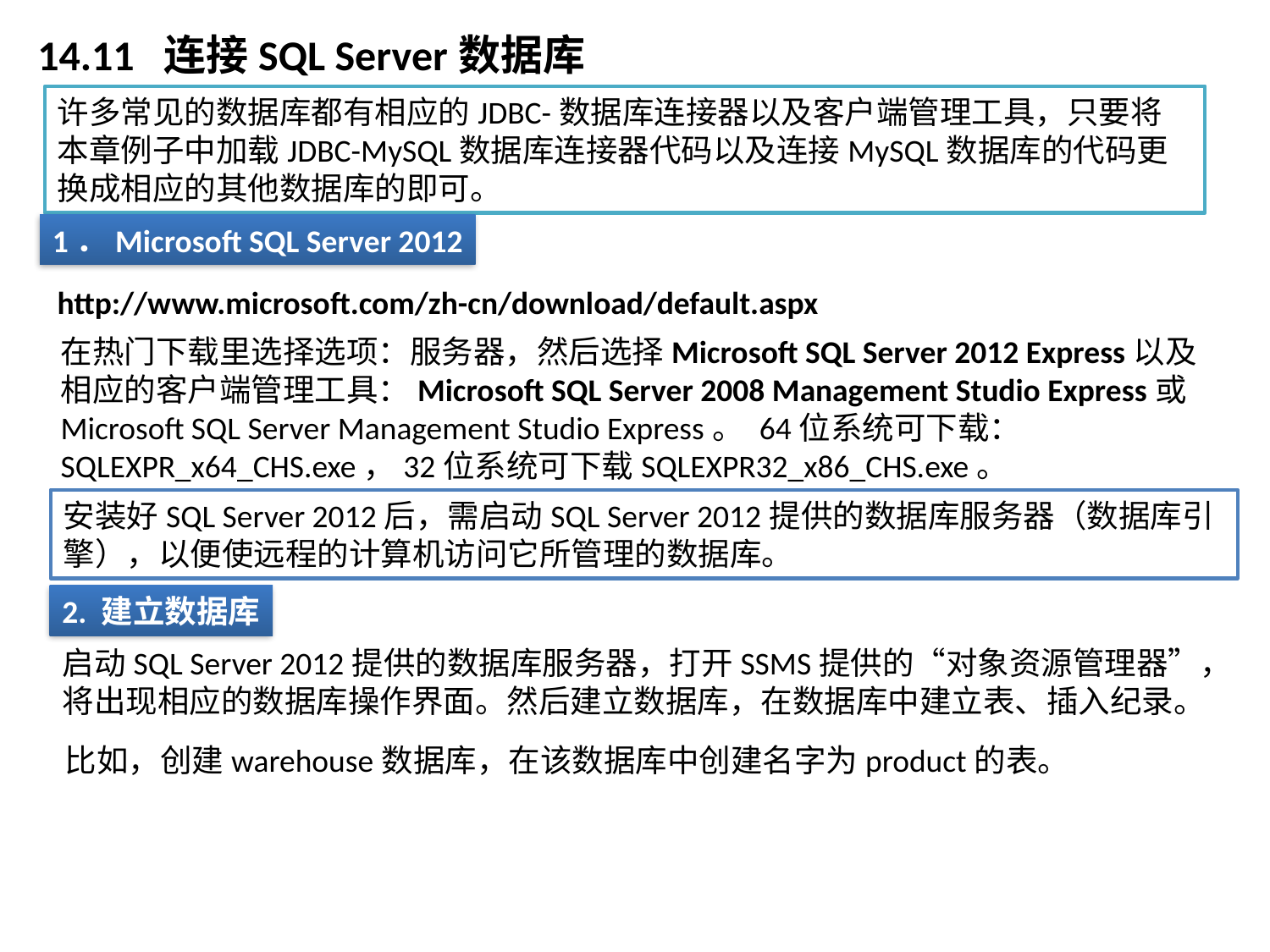

# 14.11  连接SQL Server数据库
许多常见的数据库都有相应的JDBC-数据库连接器以及客户端管理工具，只要将本章例子中加载JDBC-MySQL数据库连接器代码以及连接MySQL数据库的代码更换成相应的其他数据库的即可。
1．Microsoft SQL Server 2012
http://www.microsoft.com/zh-cn/download/default.aspx
在热门下载里选择选项：服务器，然后选择Microsoft SQL Server 2012 Express以及相应的客户端管理工具：Microsoft SQL Server 2008 Management Studio Express或 Microsoft SQL Server Management Studio Express。 64位系统可下载：SQLEXPR_x64_CHS.exe，32位系统可下载SQLEXPR32_x86_CHS.exe。
安装好SQL Server 2012后，需启动SQL Server 2012提供的数据库服务器（数据库引擎），以便使远程的计算机访问它所管理的数据库。
2. 建立数据库
启动SQL Server 2012提供的数据库服务器，打开SSMS提供的“对象资源管理器”，将出现相应的数据库操作界面。然后建立数据库，在数据库中建立表、插入纪录。
比如，创建warehouse数据库，在该数据库中创建名字为product的表。